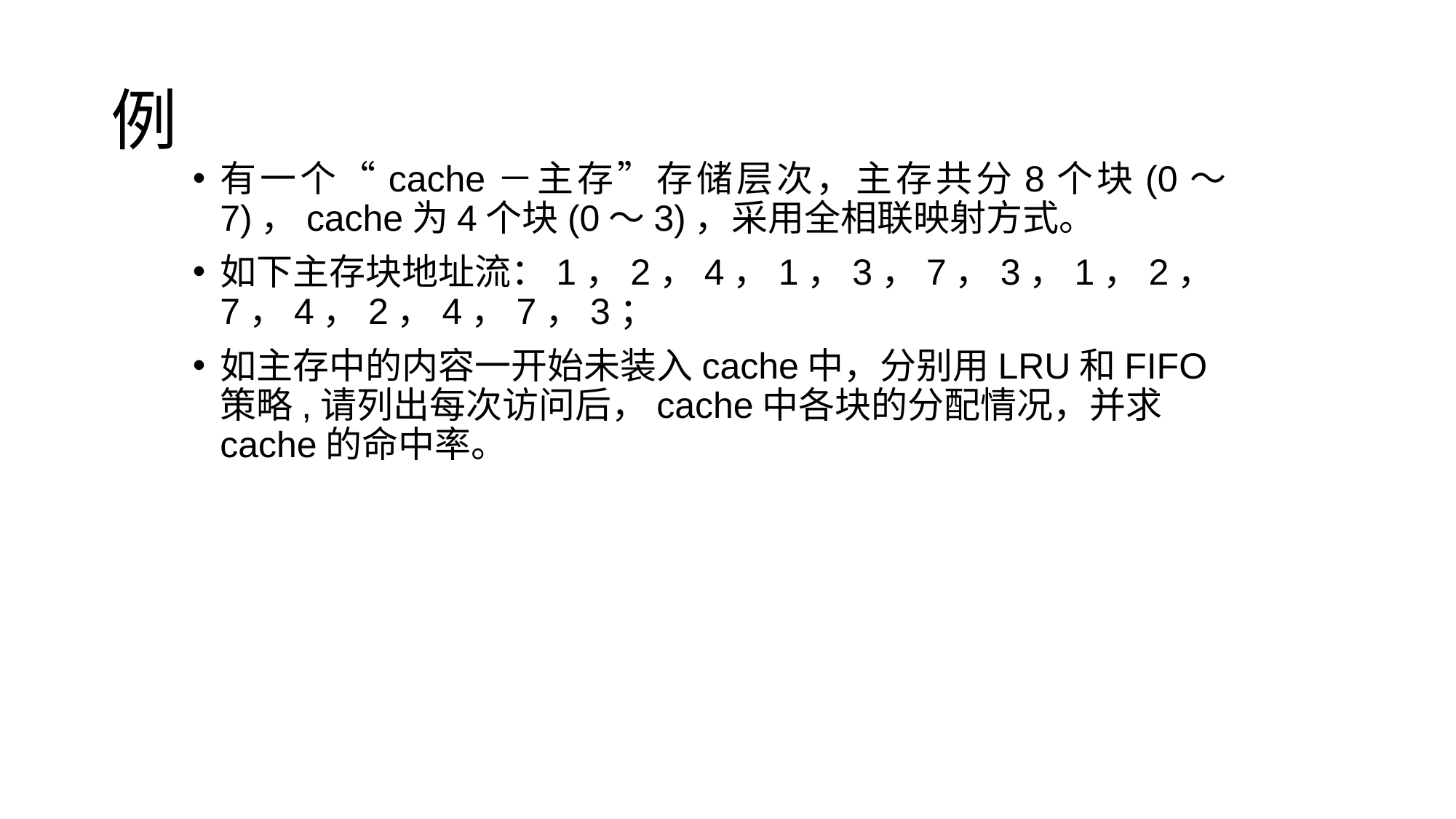

例
有一个“cache－主存”存储层次，主存共分8个块(0～7)，cache为4个块(0～3)，采用全相联映射方式。
如下主存块地址流：1，2，4，1，3，7，3，1，2，7，4，2，4，7，3；
如主存中的内容一开始未装入cache中，分别用LRU和FIFO策略,请列出每次访问后，cache中各块的分配情况，并求cache的命中率。